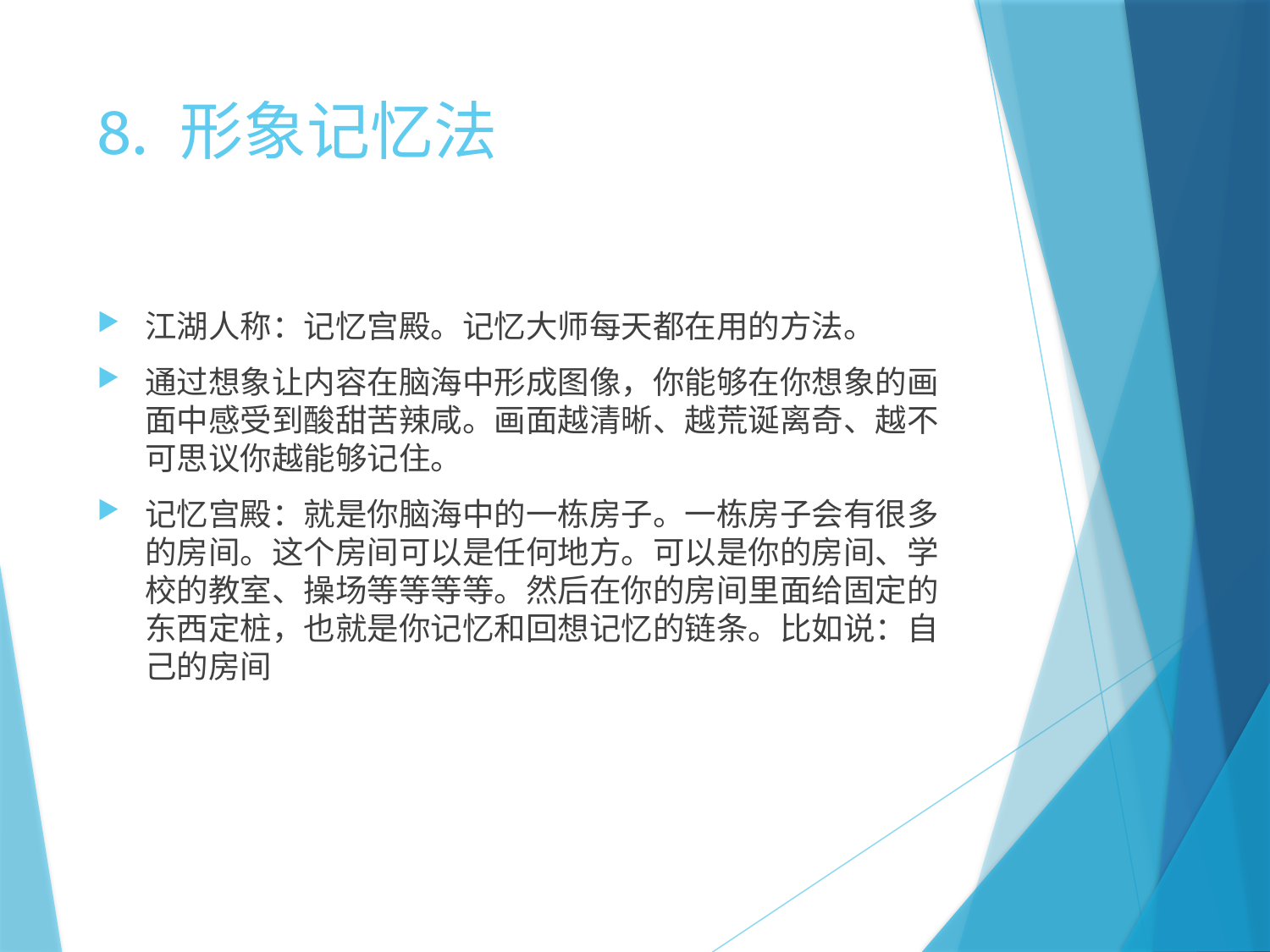

# 8. 形象记忆法
江湖人称：记忆宫殿。记忆大师每天都在用的方法。
通过想象让内容在脑海中形成图像，你能够在你想象的画面中感受到酸甜苦辣咸。画面越清晰、越荒诞离奇、越不可思议你越能够记住。
记忆宫殿：就是你脑海中的一栋房子。一栋房子会有很多的房间。这个房间可以是任何地方。可以是你的房间、学校的教室、操场等等等等。然后在你的房间里面给固定的东西定桩，也就是你记忆和回想记忆的链条。比如说：自己的房间